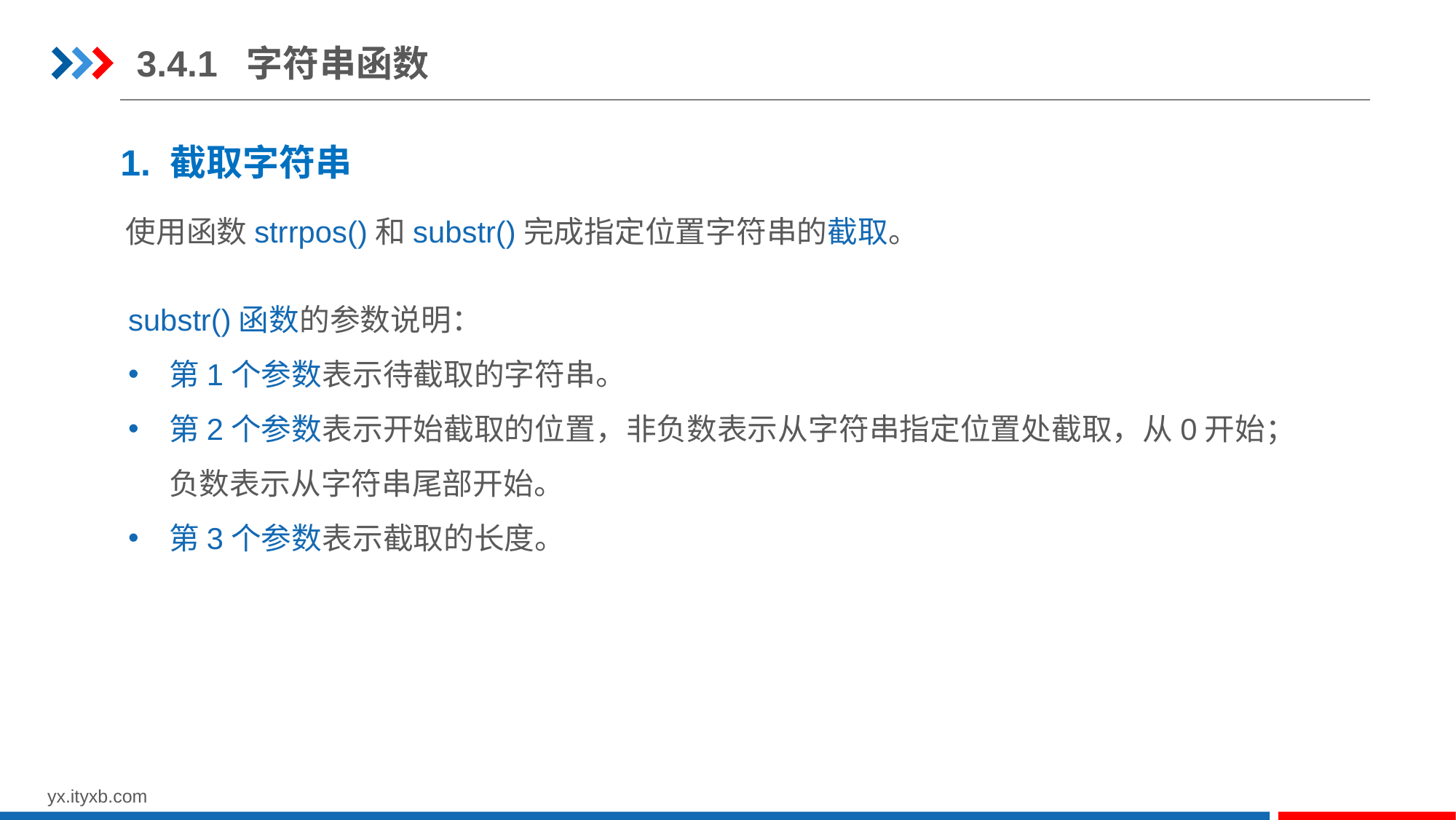

3.4.1  字符串函数
1. 截取字符串
使用函数strrpos()和substr()完成指定位置字符串的截取。
substr()函数的参数说明：
第1个参数表示待截取的字符串。
第2个参数表示开始截取的位置，非负数表示从字符串指定位置处截取，从0开始；负数表示从字符串尾部开始。
第3个参数表示截取的长度。